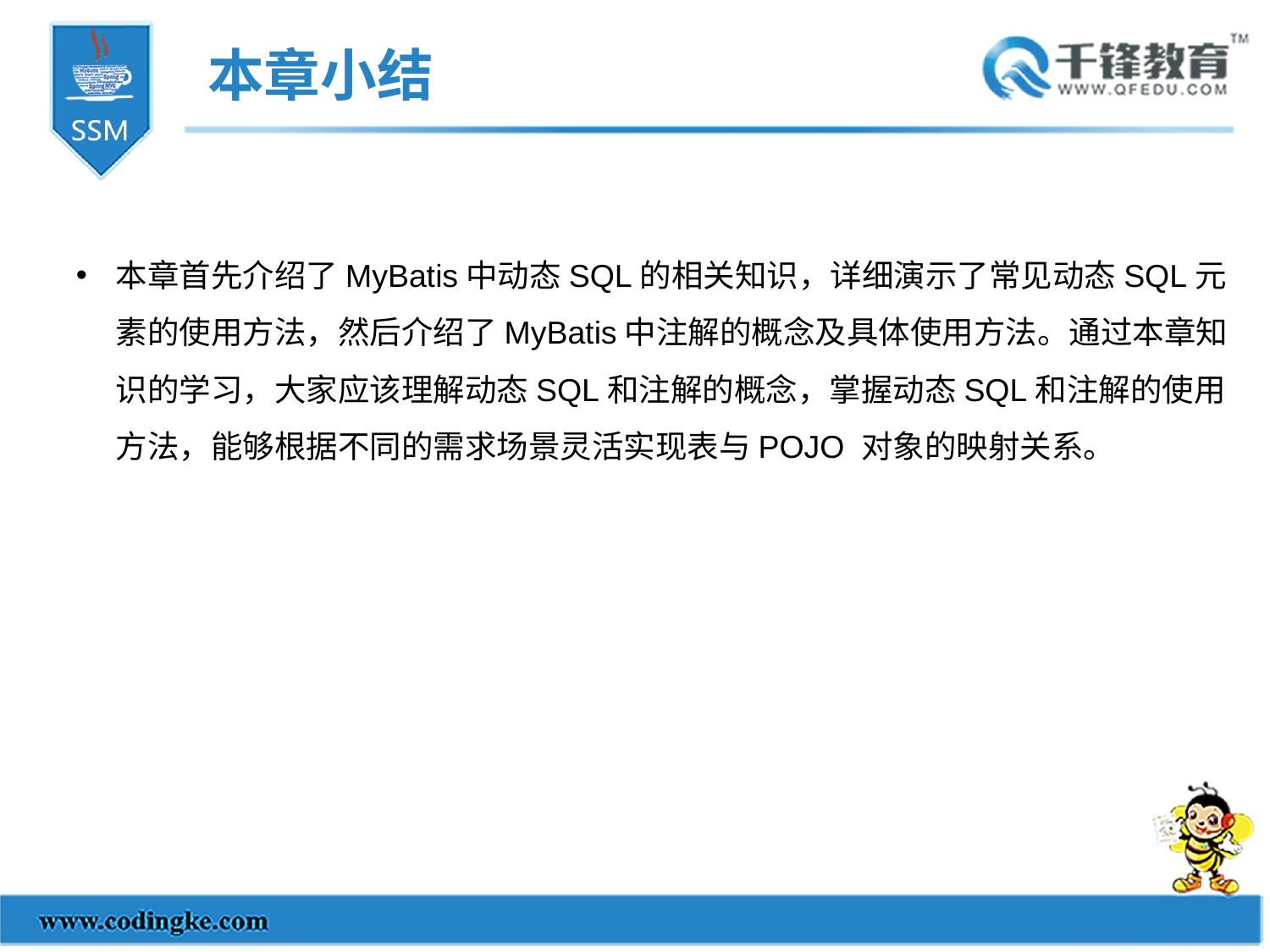

本章小结
本章首先介绍了MyBatis中动态SQL的相关知识，详细演示了常见动态SQL元素的使用方法，然后介绍了MyBatis中注解的概念及具体使用方法。通过本章知识的学习，大家应该理解动态SQL和注解的概念，掌握动态SQL和注解的使用方法，能够根据不同的需求场景灵活实现表与POJO 对象的映射关系。